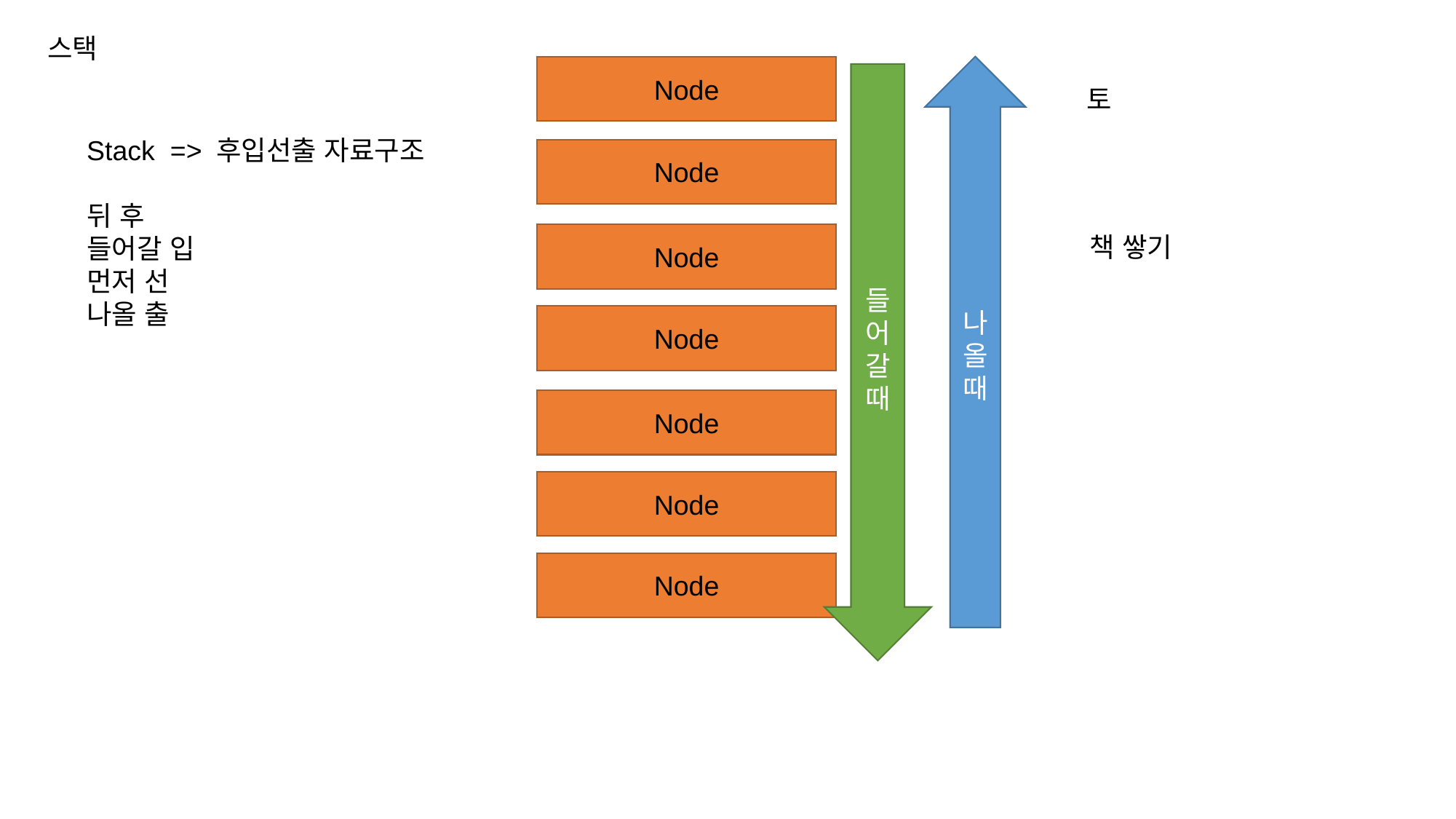

스택
Node
나올때
들어갈때
토
Stack  => 후입선출 자료구조

뒤 후
들어갈 입
먼저 선
나올 출

Node
Node
책 쌓기
Node
Node
Node
Node